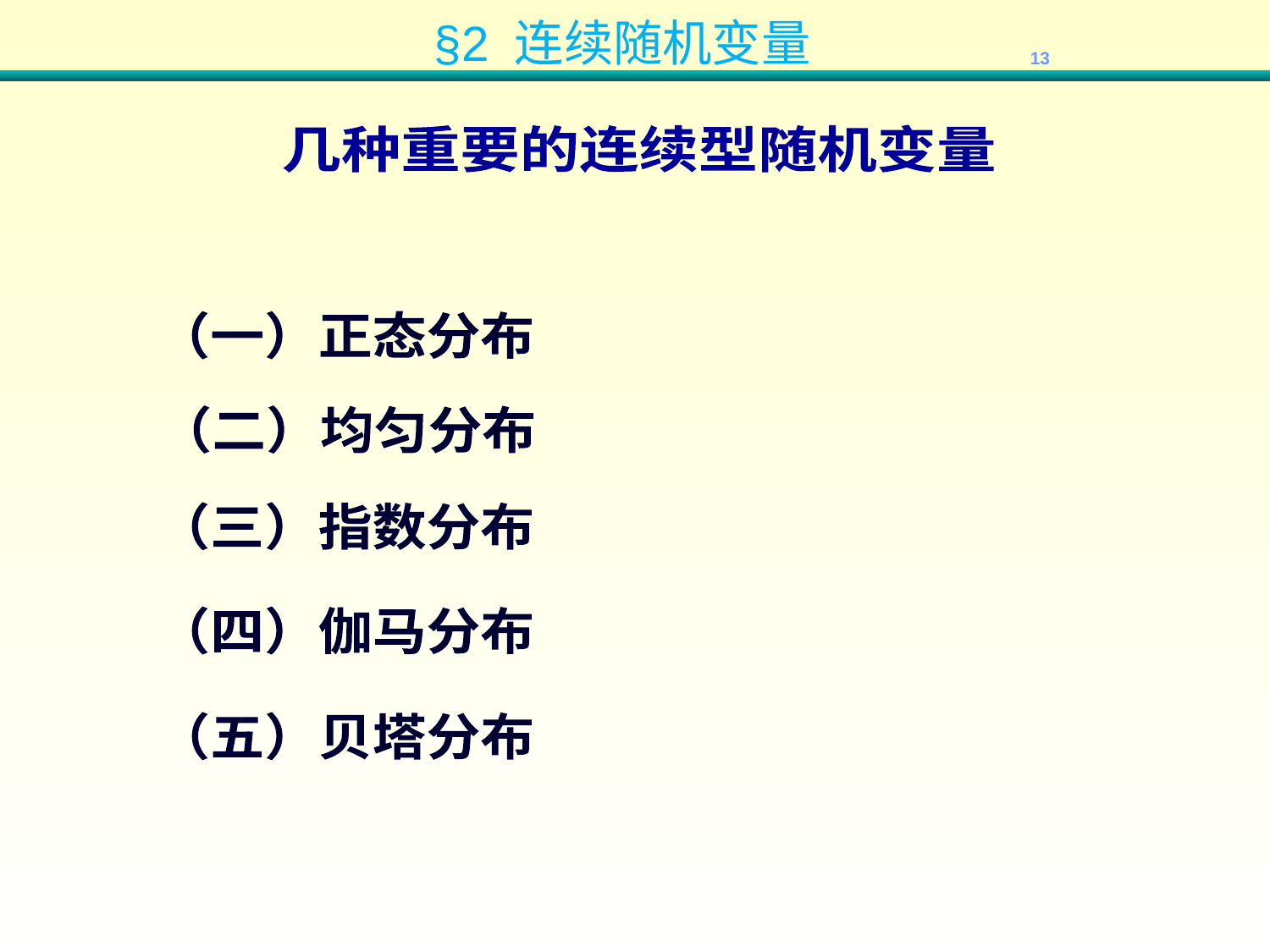

几种重要的连续型随机变量
（一）正态分布
（二）均匀分布
（三）指数分布
（四）伽马分布
（五）贝塔分布